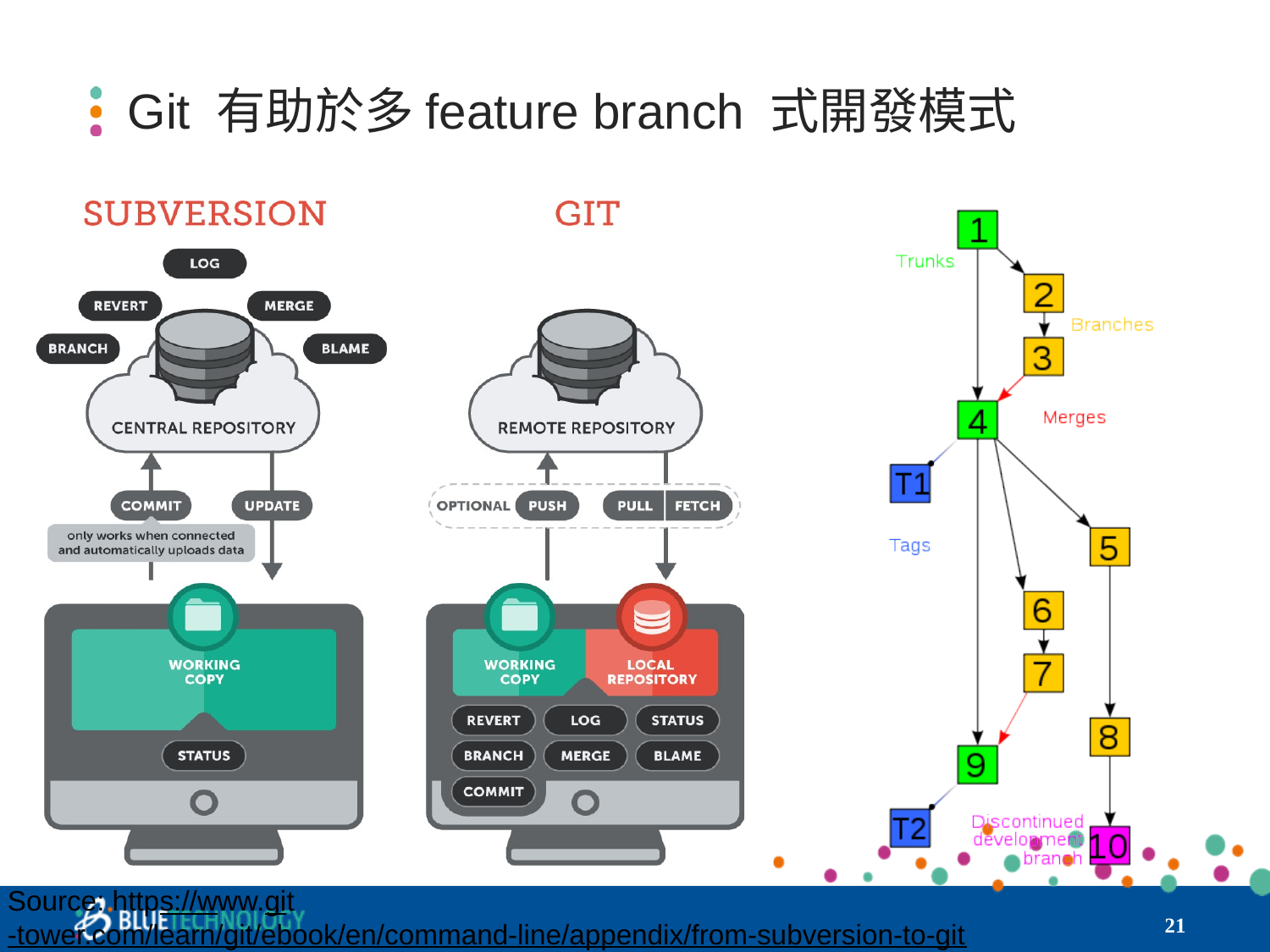

# Git 有助於多feature branch 式開發模式

Source: https://www.git-tower.com/learn/git/ebook/en/command-line/appendix/from-subversion-to-git
21